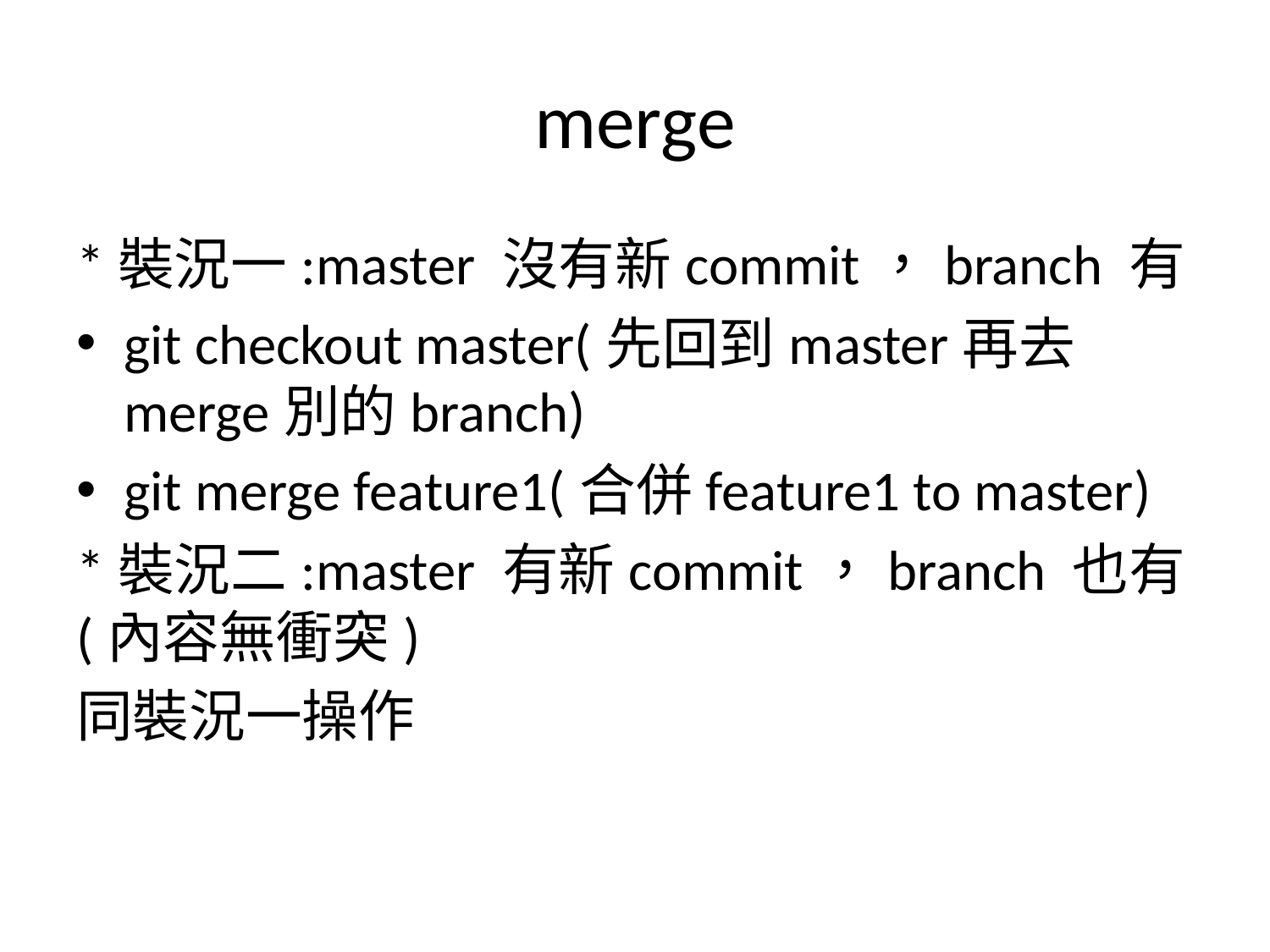

# merge
*裝況一:master 沒有新commit，branch 有
git checkout master(先回到master再去merge別的branch)
git merge feature1(合併feature1 to master)
*裝況二:master 有新commit，branch 也有 (內容無衝突)
同裝況一操作